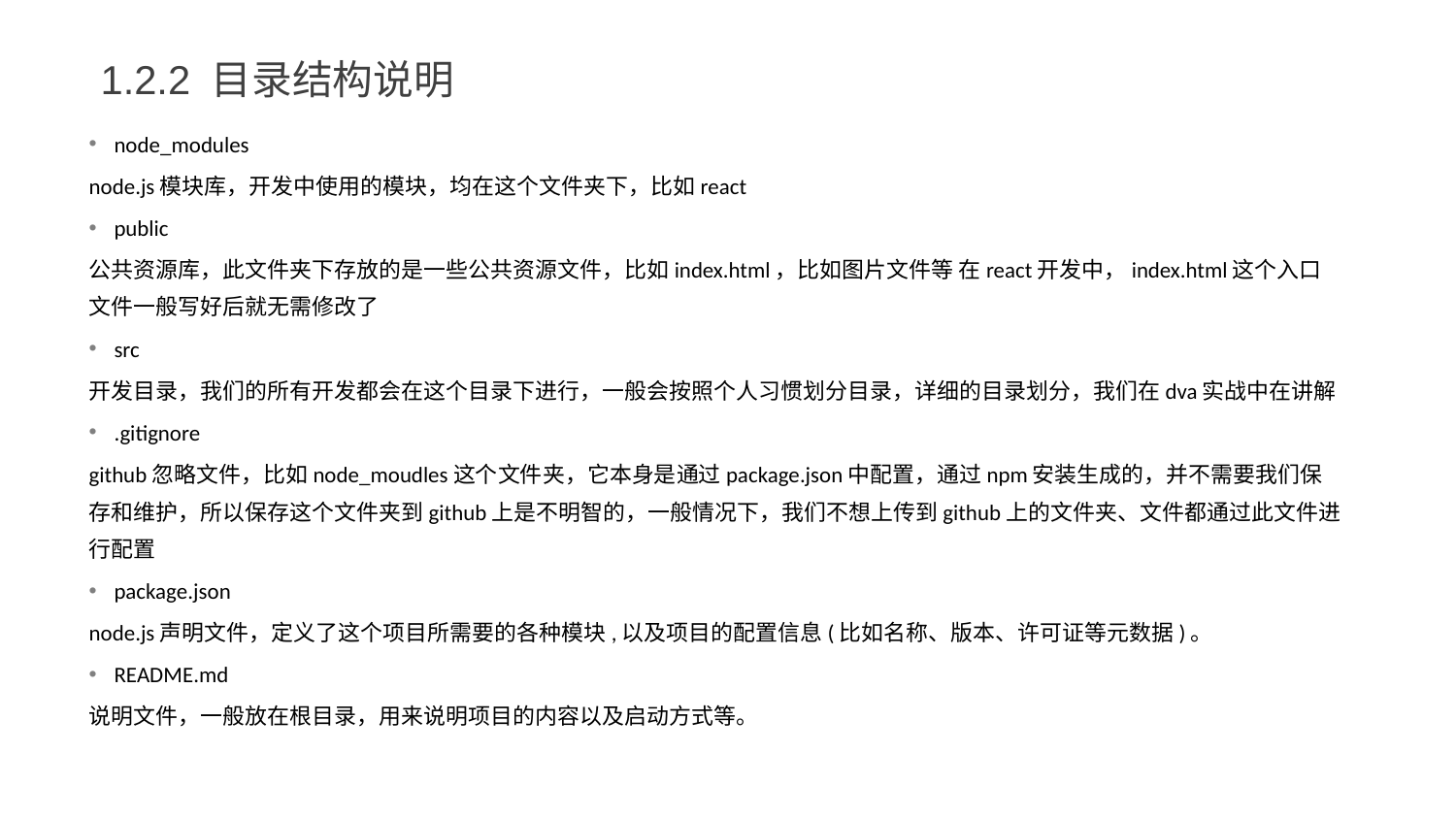

1.2.2 目录结构说明
node_modules
node.js模块库，开发中使用的模块，均在这个文件夹下，比如react
public
公共资源库，此文件夹下存放的是一些公共资源文件，比如index.html，比如图片文件等 在react开发中，index.html这个入口文件一般写好后就无需修改了
src
开发目录，我们的所有开发都会在这个目录下进行，一般会按照个人习惯划分目录，详细的目录划分，我们在dva实战中在讲解
.gitignore
github忽略文件，比如node_moudles这个文件夹，它本身是通过package.json中配置，通过npm安装生成的，并不需要我们保存和维护，所以保存这个文件夹到github上是不明智的，一般情况下，我们不想上传到github上的文件夹、文件都通过此文件进行配置
package.json
node.js声明文件，定义了这个项目所需要的各种模块,以及项目的配置信息(比如名称、版本、许可证等元数据)。
README.md
说明文件，一般放在根目录，用来说明项目的内容以及启动方式等。